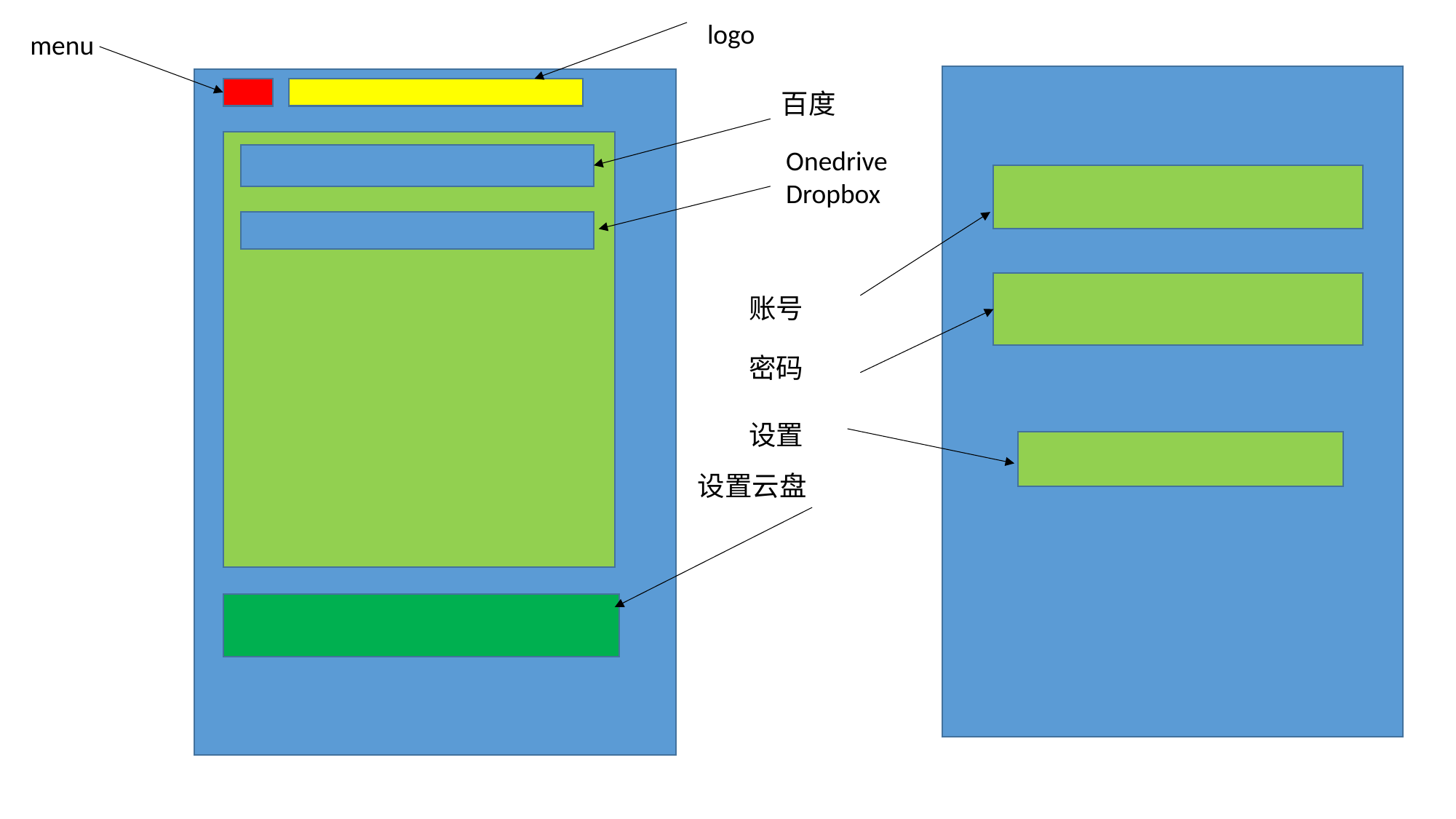

logo
menu

百度

Onedrive
Dropbox

账号
密码
设置

设置云盘